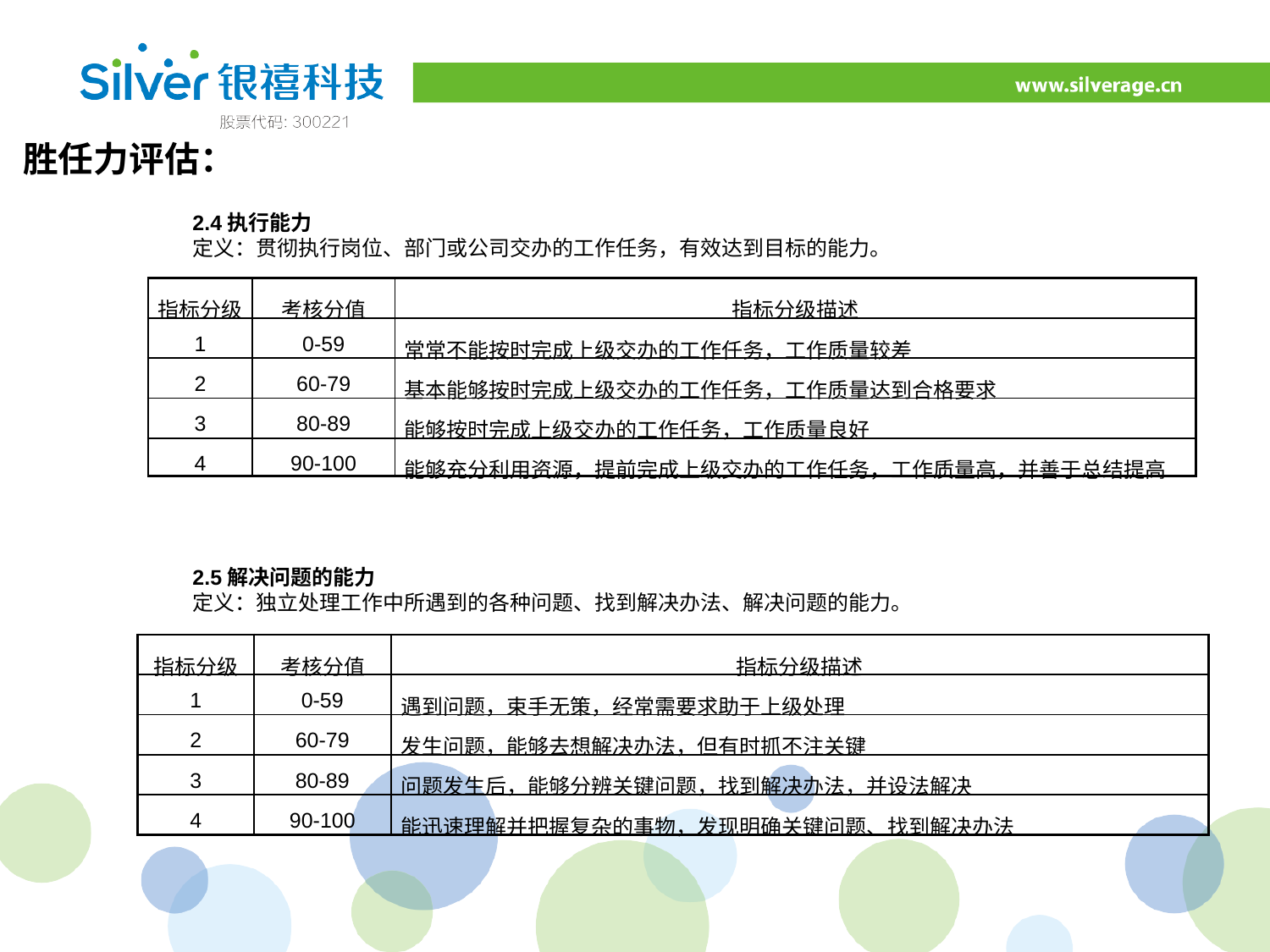

胜任力评估：
2.4执行能力
定义：贯彻执行岗位、部门或公司交办的工作任务，有效达到目标的能力。
| 指标分级 | 考核分值 | 指标分级描述 |
| --- | --- | --- |
| 1 | 0-59 | 常常不能按时完成上级交办的工作任务，工作质量较差 |
| 2 | 60-79 | 基本能够按时完成上级交办的工作任务，工作质量达到合格要求 |
| 3 | 80-89 | 能够按时完成上级交办的工作任务，工作质量良好 |
| 4 | 90-100 | 能够充分利用资源，提前完成上级交办的工作任务，工作质量高，并善于总结提高 |
2.5解决问题的能力
定义：独立处理工作中所遇到的各种问题、找到解决办法、解决问题的能力。
| 指标分级 | 考核分值 | 指标分级描述 |
| --- | --- | --- |
| 1 | 0-59 | 遇到问题，束手无策，经常需要求助于上级处理 |
| 2 | 60-79 | 发生问题，能够去想解决办法，但有时抓不注关键 |
| 3 | 80-89 | 问题发生后，能够分辨关键问题，找到解决办法，并设法解决 |
| 4 | 90-100 | 能迅速理解并把握复杂的事物，发现明确关键问题、找到解决办法 |